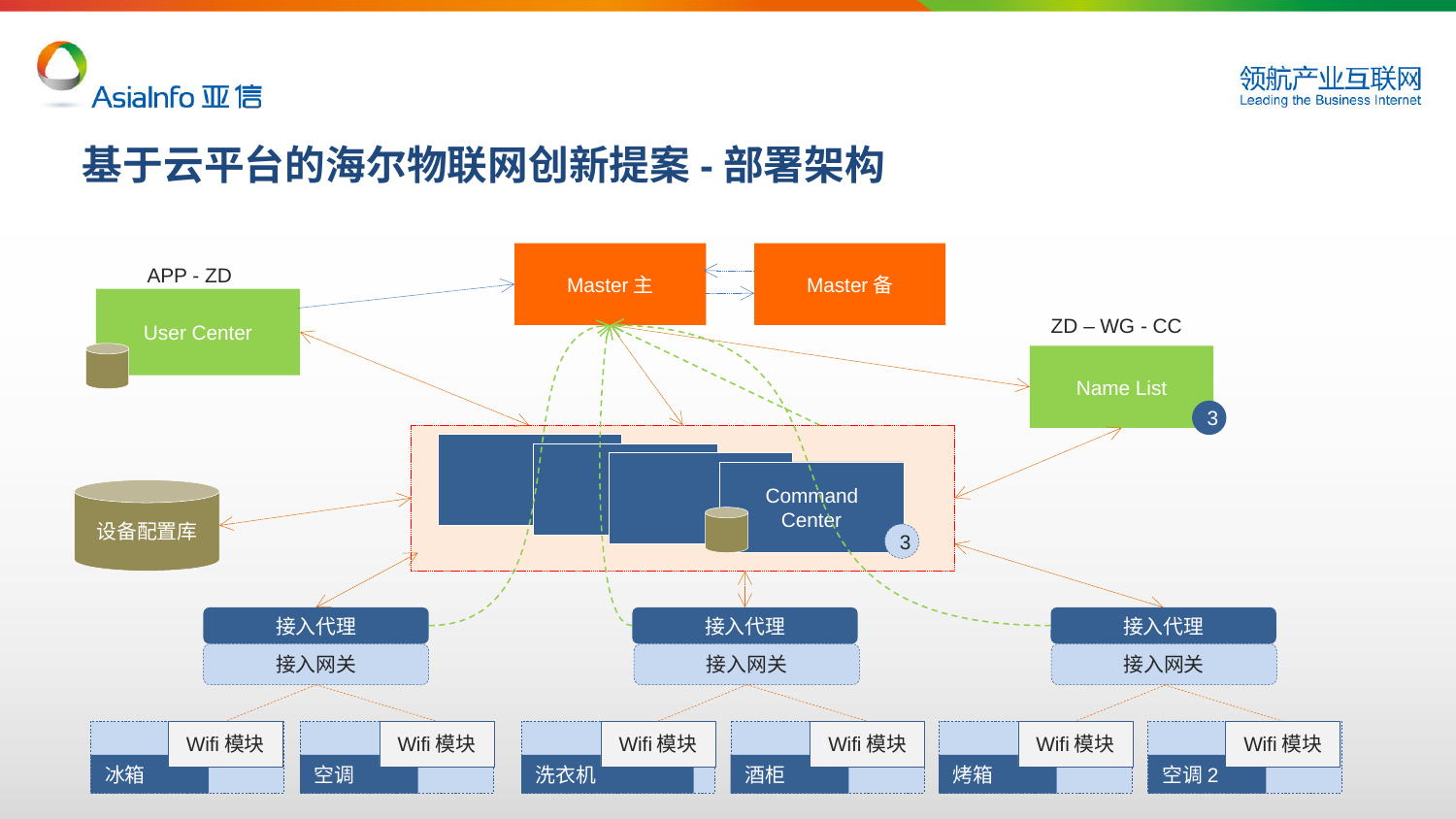

基于云平台的海尔物联网创新提案-部署架构
Master主
Master备
APP - ZD
User Center
ZD – WG - CC

Name List
3

Command Center
设备配置库

3
接入代理
接入代理
接入代理
接入网关
接入网关
接入网关

Wifi模块

Wifi模块

Wifi模块

Wifi模块

Wifi模块

Wifi模块
冰箱
空调
洗衣机
酒柜
烤箱
空调2